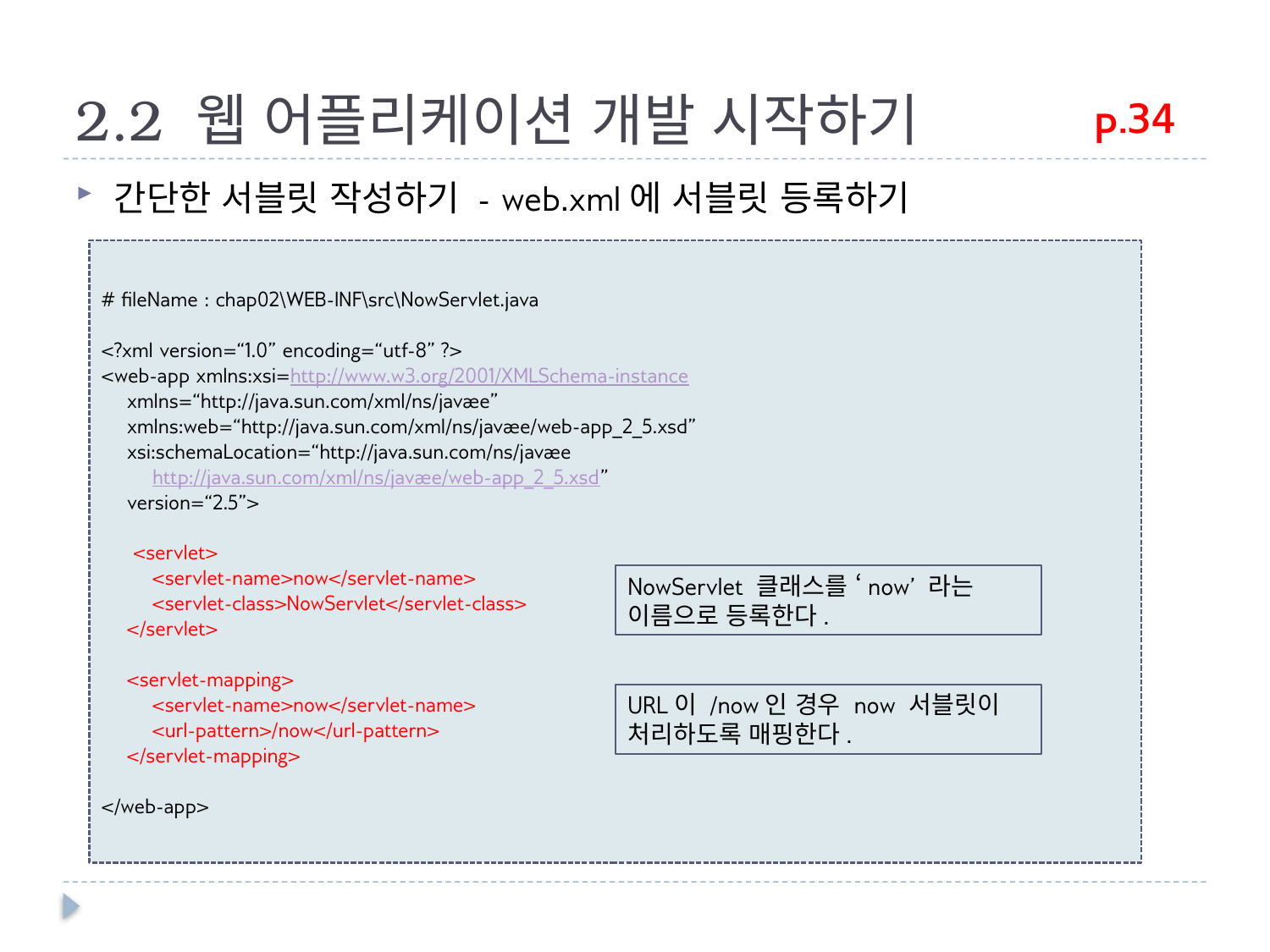

# 2.2 웹 어플리케이션 개발 시작하기
p.34
간단한 서블릿 작성하기 - web.xml에 서블릿 등록하기
# fileName : chap02\WEB-INF\src\NowServlet.java

<?xml version=“1.0” encoding=“utf-8” ?>
<web-app xmlns:xsi=http://www.w3.org/2001/XMLSchema-instance
    xmlns=“http://java.sun.com/xml/ns/javaee”
    xmlns:web=“http://java.sun.com/xml/ns/javaee/web-app_2_5.xsd”
    xsi:schemaLocation=“http://java.sun.com/ns/javaee
        http://java.sun.com/xml/ns/javaee/web-app_2_5.xsd”
    version=“2.5”>

     <servlet>
        <servlet-name>now</servlet-name>
        <servlet-class>NowServlet</servlet-class>
    </servlet>

    <servlet-mapping>
        <servlet-name>now</servlet-name>
        <url-pattern>/now</url-pattern>
    </servlet-mapping>

</web-app>
NowServlet 클래스를 ‘now’ 라는
이름으로 등록한다.
URL이 /now인 경우 now 서블릿이
처리하도록 매핑한다.